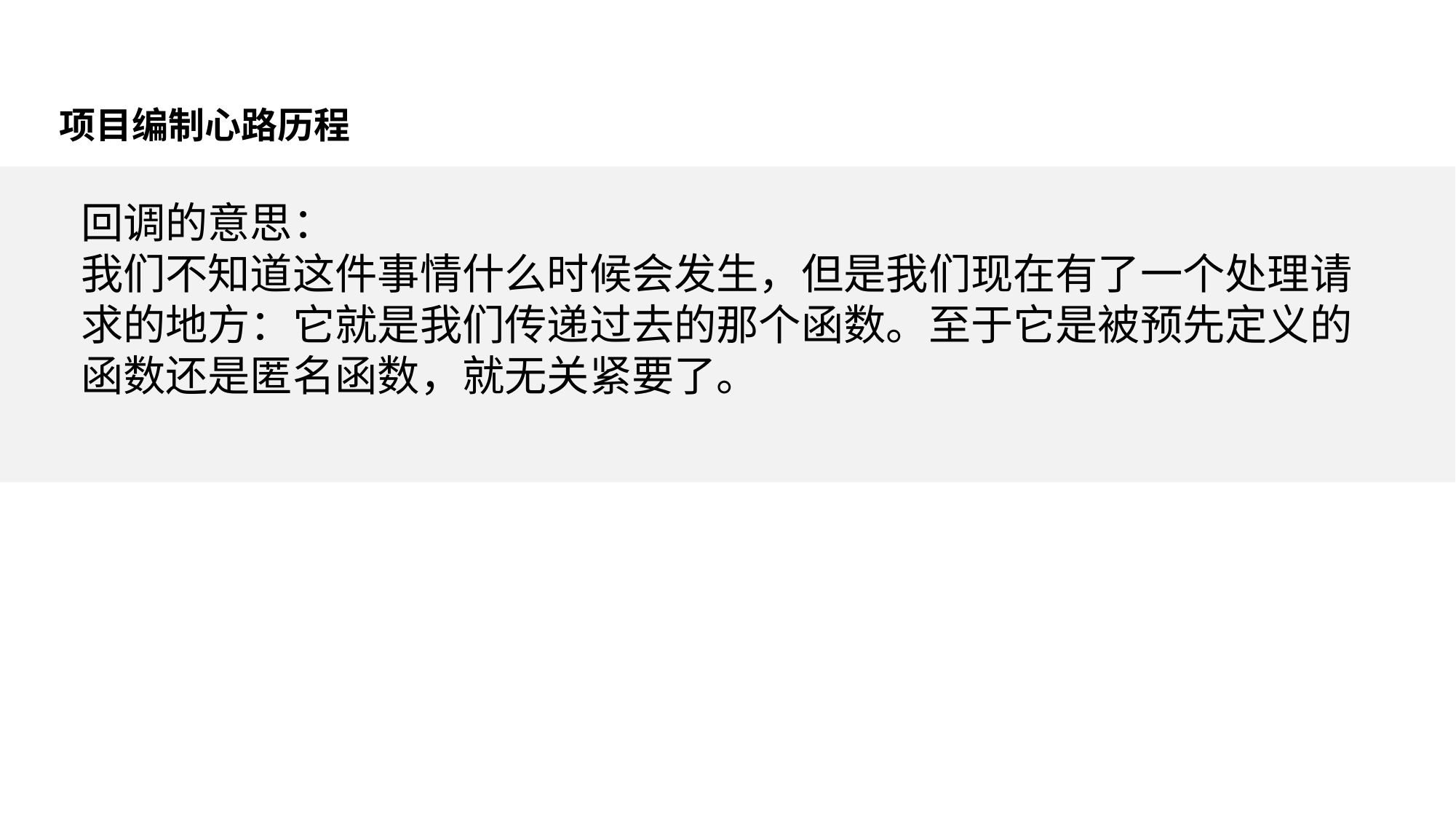

项目编制心路历程

回调的意思：
我们不知道这件事情什么时候会发生，但是我们现在有了一个处理请求的地方：它就是我们传递过去的那个函数。至于它是被预先定义的函数还是匿名函数，就无关紧要了。